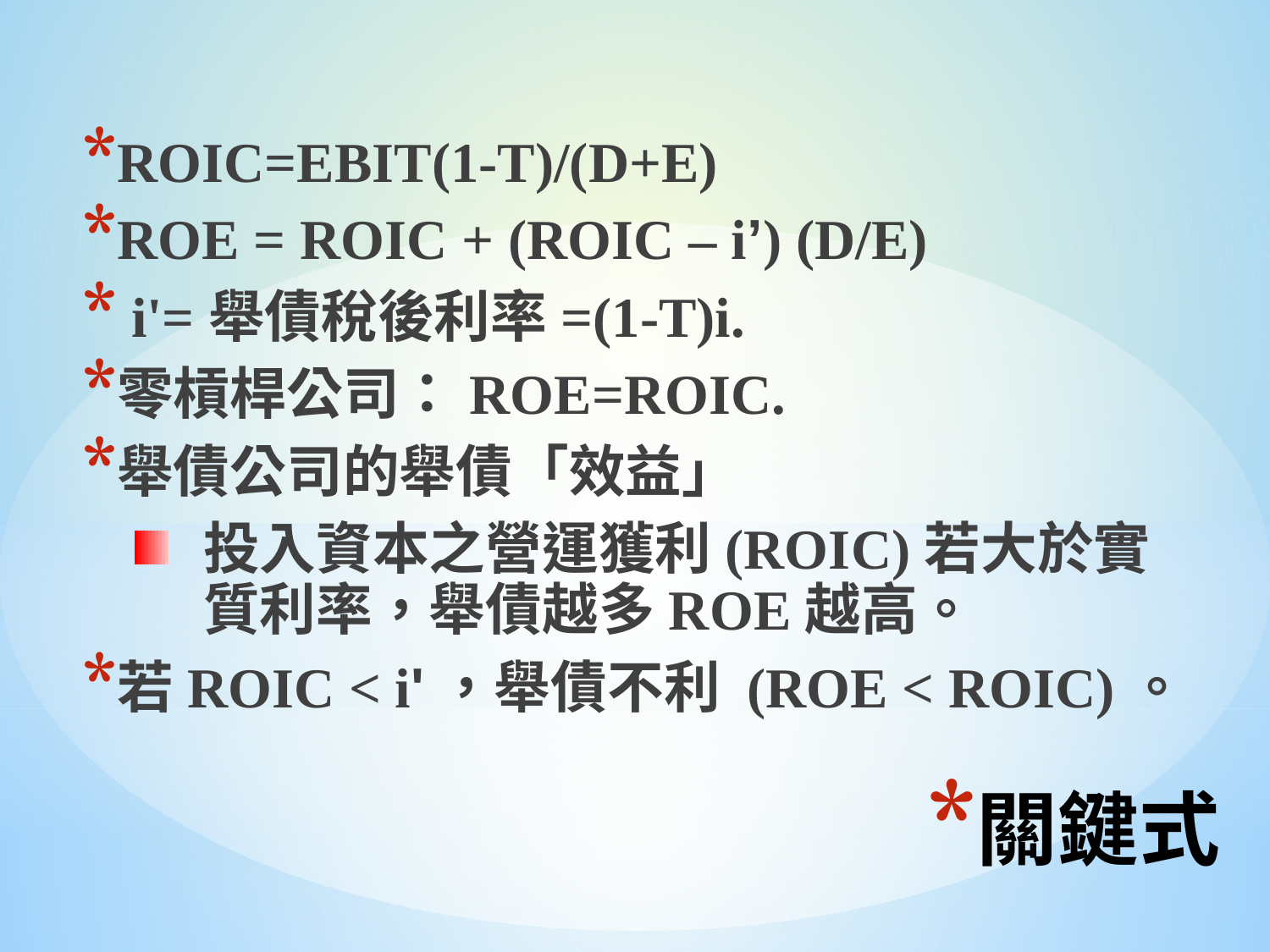

ROIC=EBIT(1-T)/(D+E)
ROE = ROIC + (ROIC – i’) (D/E)
 i'=舉債稅後利率=(1-T)i.
零槓桿公司：ROE=ROIC.
舉債公司的舉債「效益」
投入資本之營運獲利(ROIC)若大於實質利率，舉債越多ROE越高。
若ROIC < i'，舉債不利 (ROE < ROIC)。

# 關鍵式